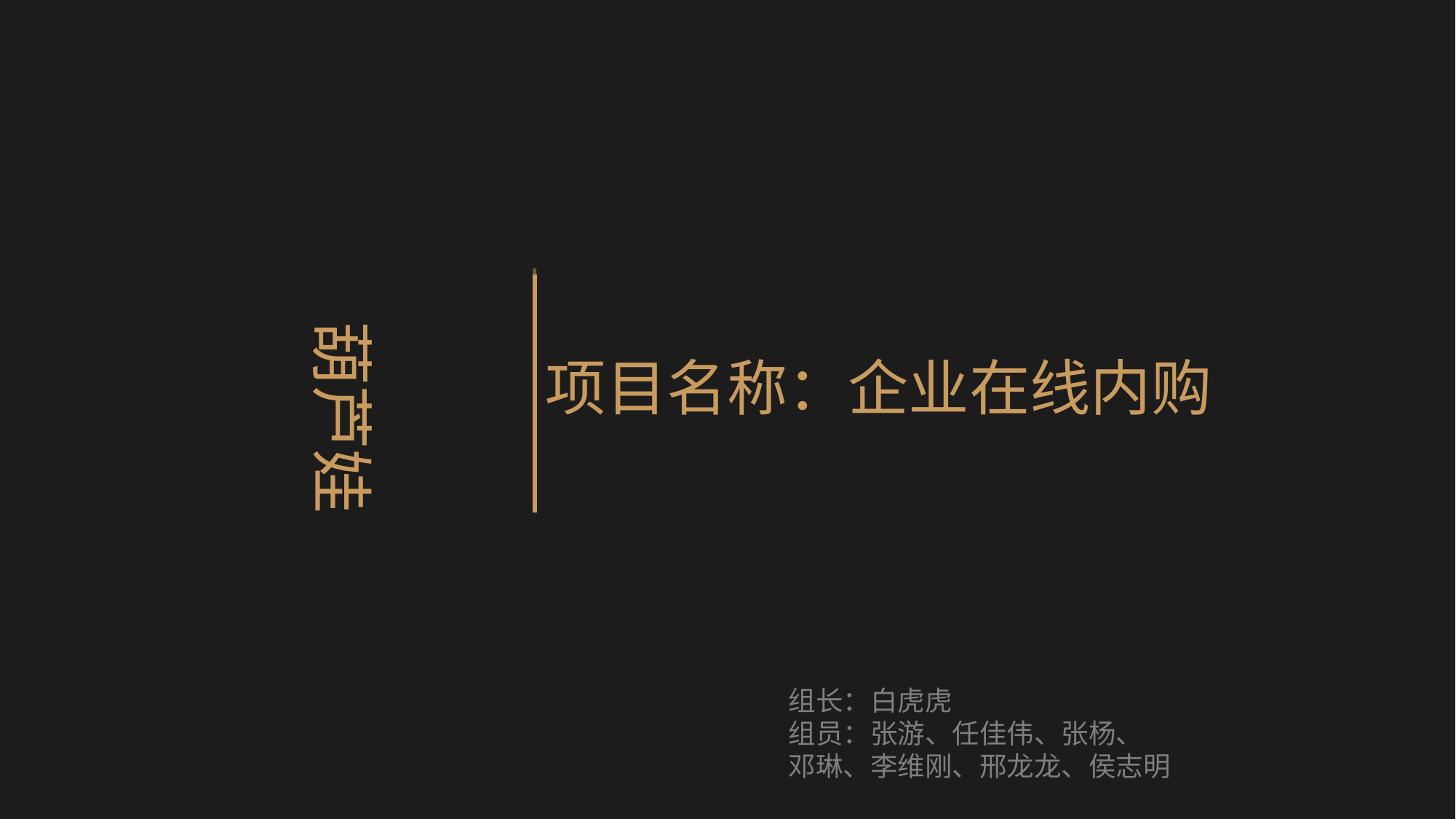

# 项目名称：企业在线内购
葫芦娃
组长：白虎虎
组员：张游、任佳伟、张杨、
邓琳、李维刚、邢龙龙、侯志明